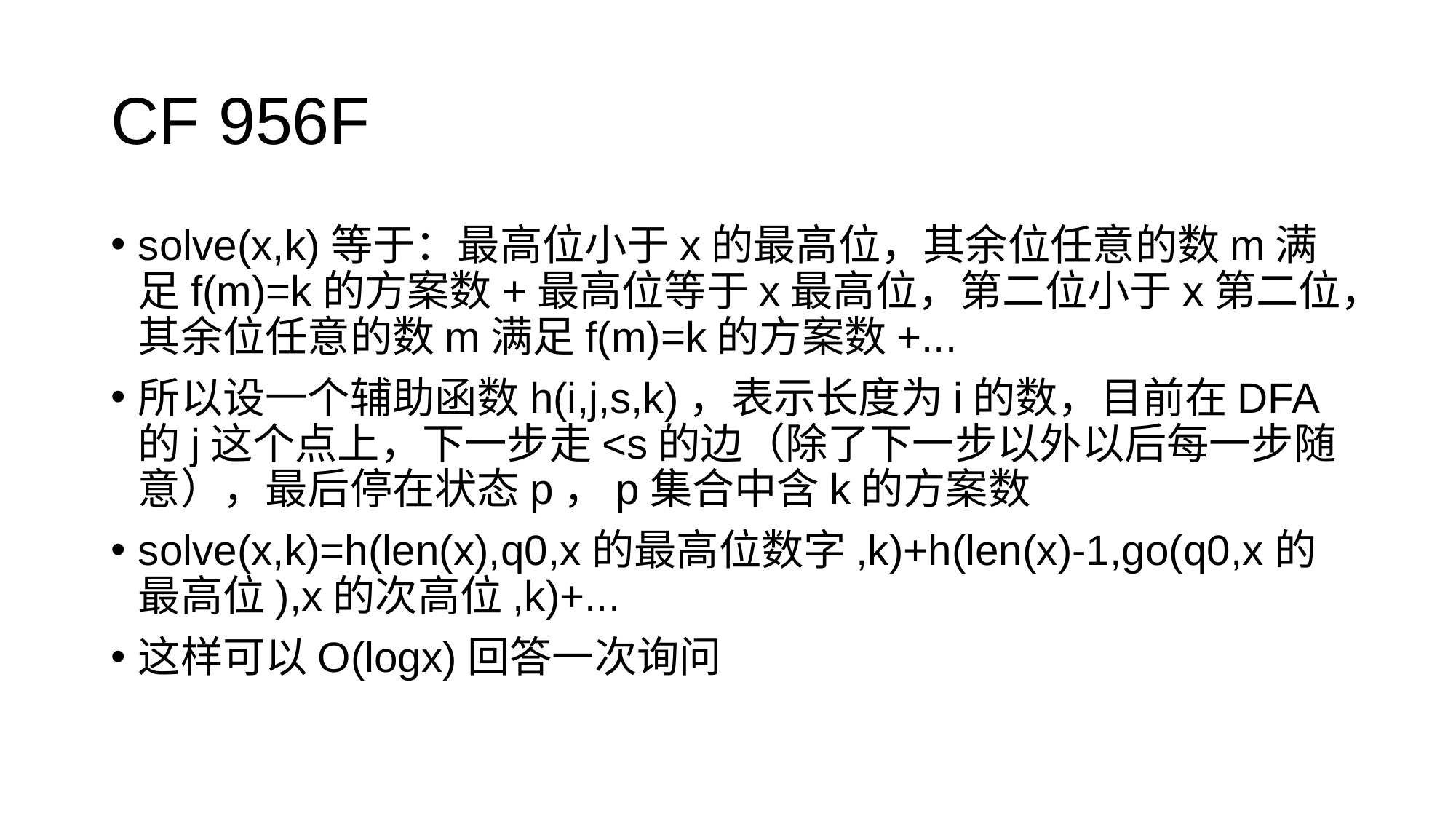

# CF 956F
solve(x,k)等于：最高位小于x的最高位，其余位任意的数m满足f(m)=k的方案数+最高位等于x最高位，第二位小于x第二位，其余位任意的数m满足f(m)=k的方案数+...
所以设一个辅助函数h(i,j,s,k)，表示长度为i的数，目前在DFA的j这个点上，下一步走<s的边（除了下一步以外以后每一步随意），最后停在状态p，p集合中含k的方案数
solve(x,k)=h(len(x),q0,x的最高位数字,k)+h(len(x)-1,go(q0,x的最高位),x的次高位,k)+...
这样可以O(logx)回答一次询问